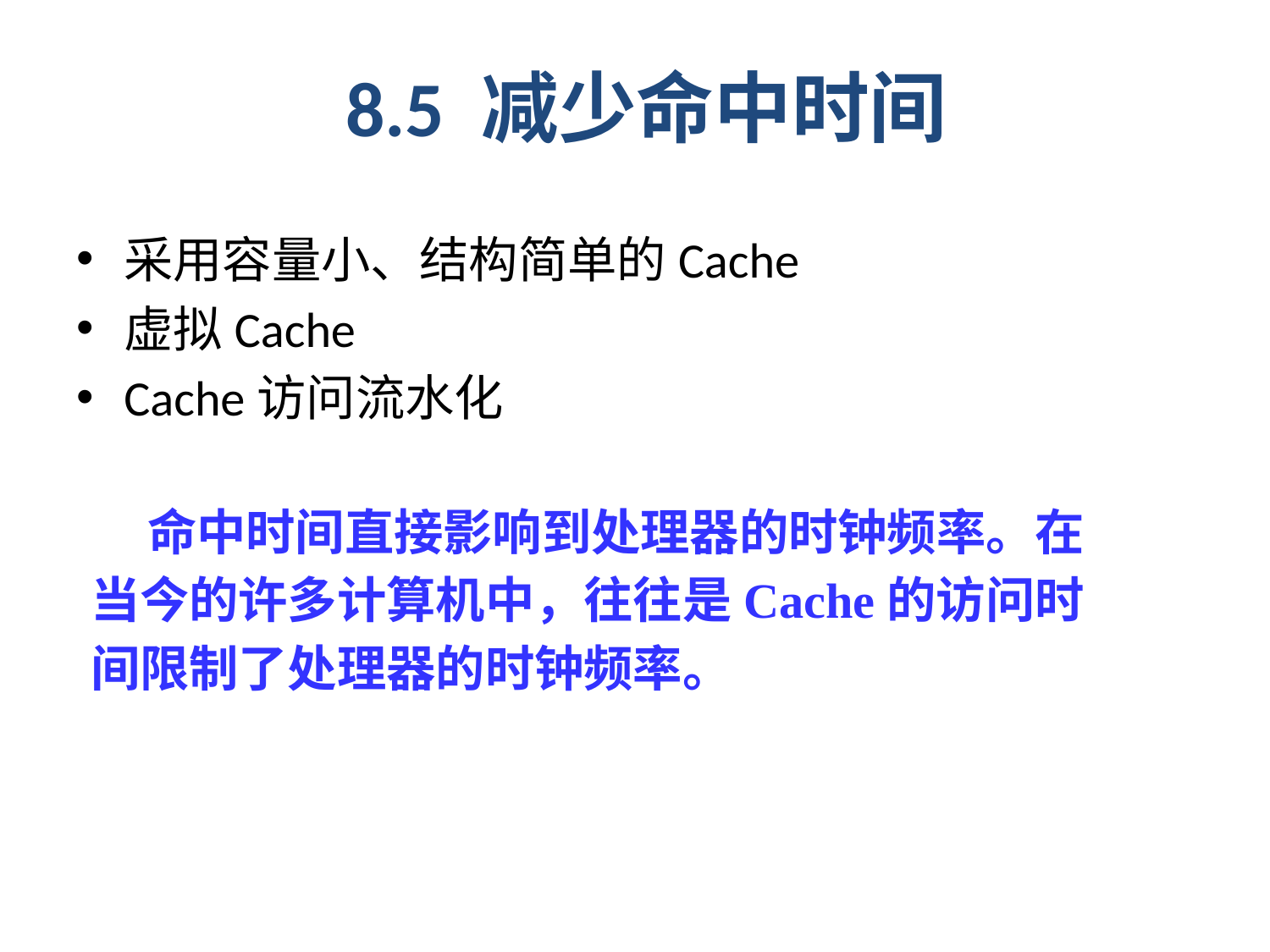

# 8.5 减少命中时间
采用容量小、结构简单的Cache
虚拟Cache
Cache访问流水化
    命中时间直接影响到处理器的时钟频率。在当今的许多计算机中，往往是Cache的访问时间限制了处理器的时钟频率。